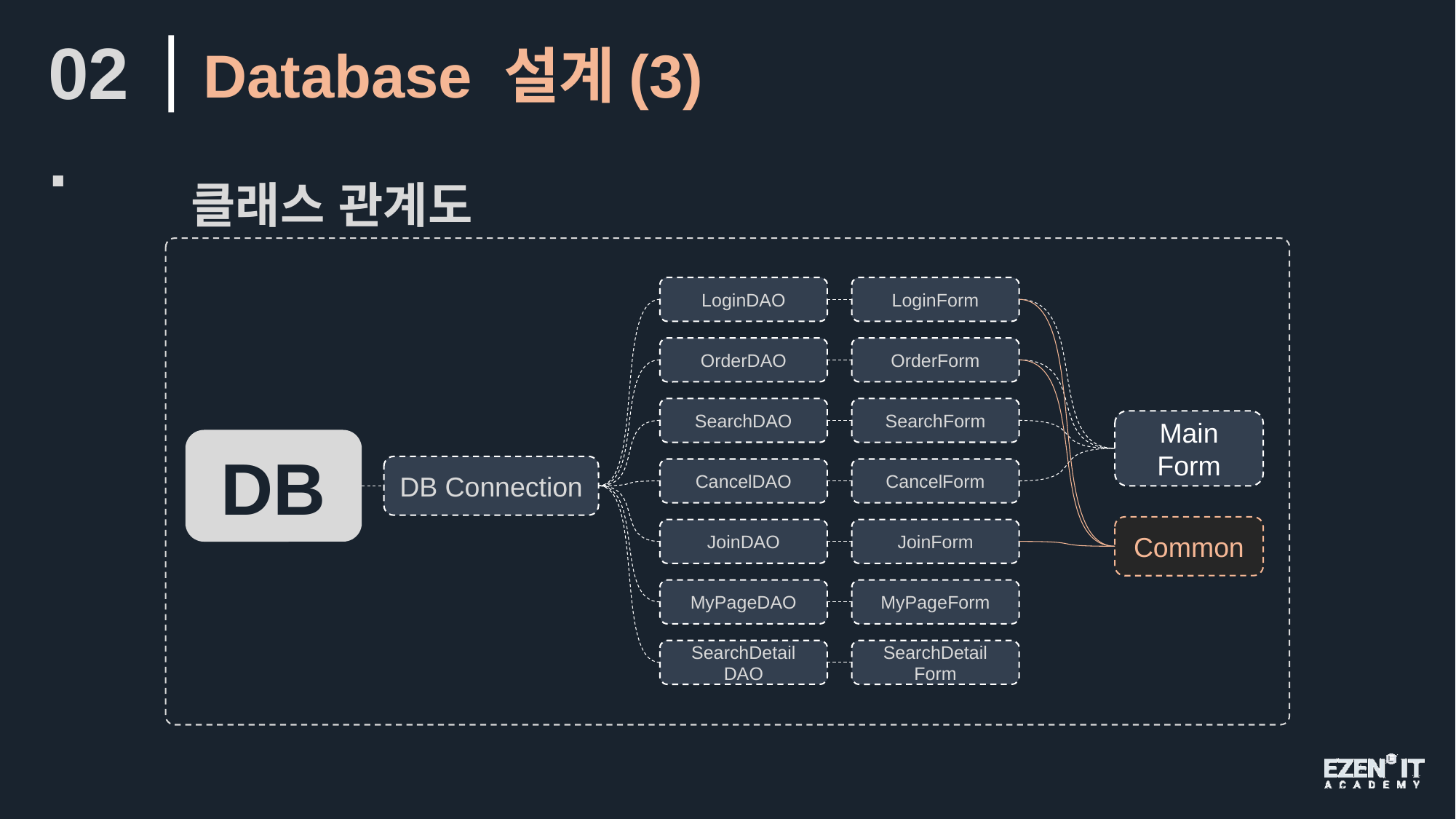

02.
Database 설계(3)

클래스 관계도

LoginForm
LoginDAO
OrderForm
OrderDAO
SearchForm
SearchDAO
Main Form
DB
DB Connection
CancelForm
CancelDAO
Common
JoinForm
JoinDAO
MyPageForm
MyPageDAO
SearchDetail Form
SearchDetail
DAO